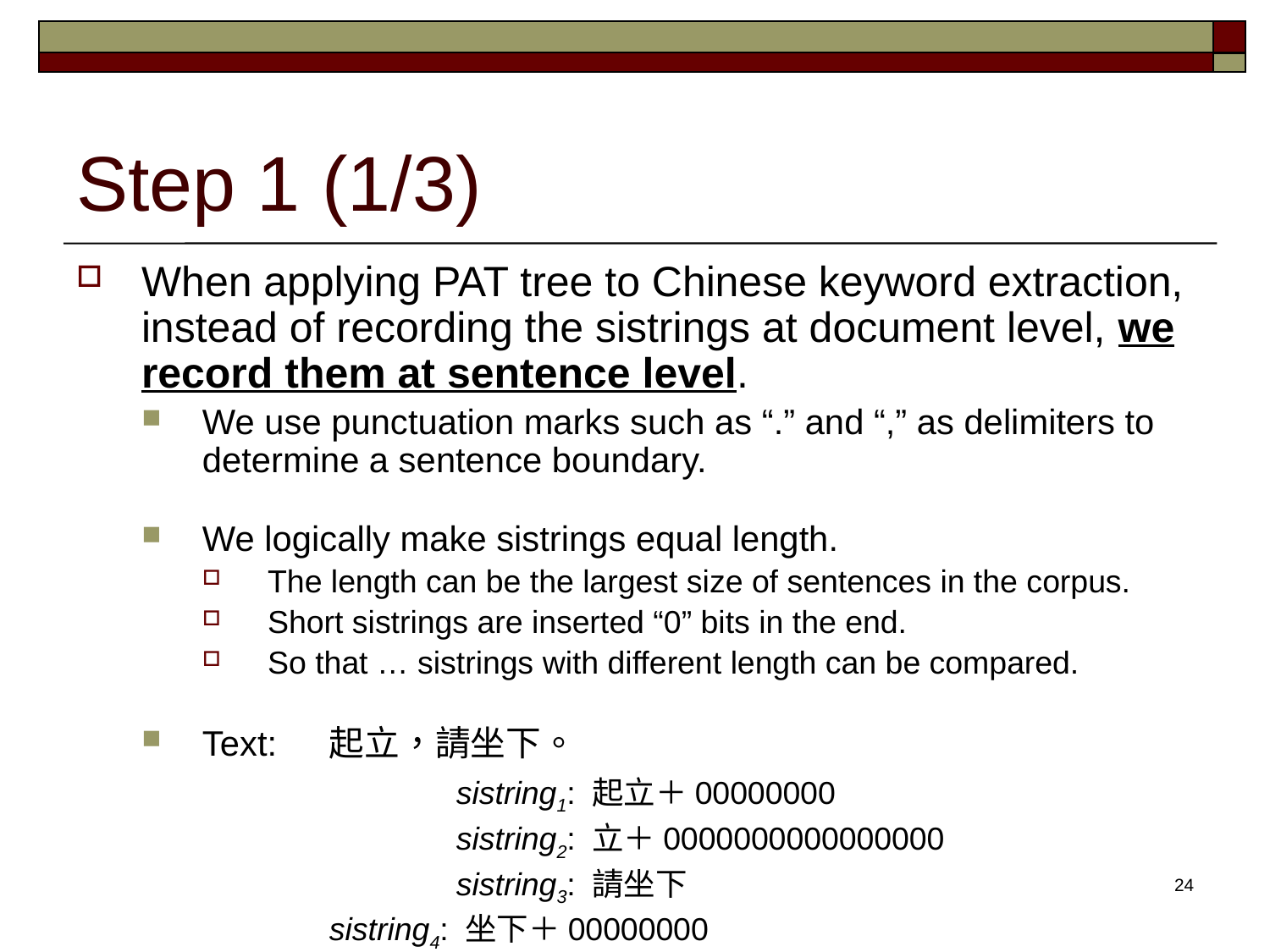

# Step 1 (1/3)
When applying PAT tree to Chinese keyword extraction, instead of recording the sistrings at document level, we record them at sentence level.
We use punctuation marks such as “.” and “,” as delimiters to determine a sentence boundary.

We logically make sistrings equal length.
The length can be the largest size of sentences in the corpus.
Short sistrings are inserted “0” bits in the end.
So that … sistrings with different length can be compared.

Text: 	起立，請坐下。
			sistring1: 起立＋00000000
			sistring2: 立＋0000000000000000
			sistring3: 請坐下
	         	sistring4: 坐下＋00000000
			sistring5: 下＋0000000000000000
24